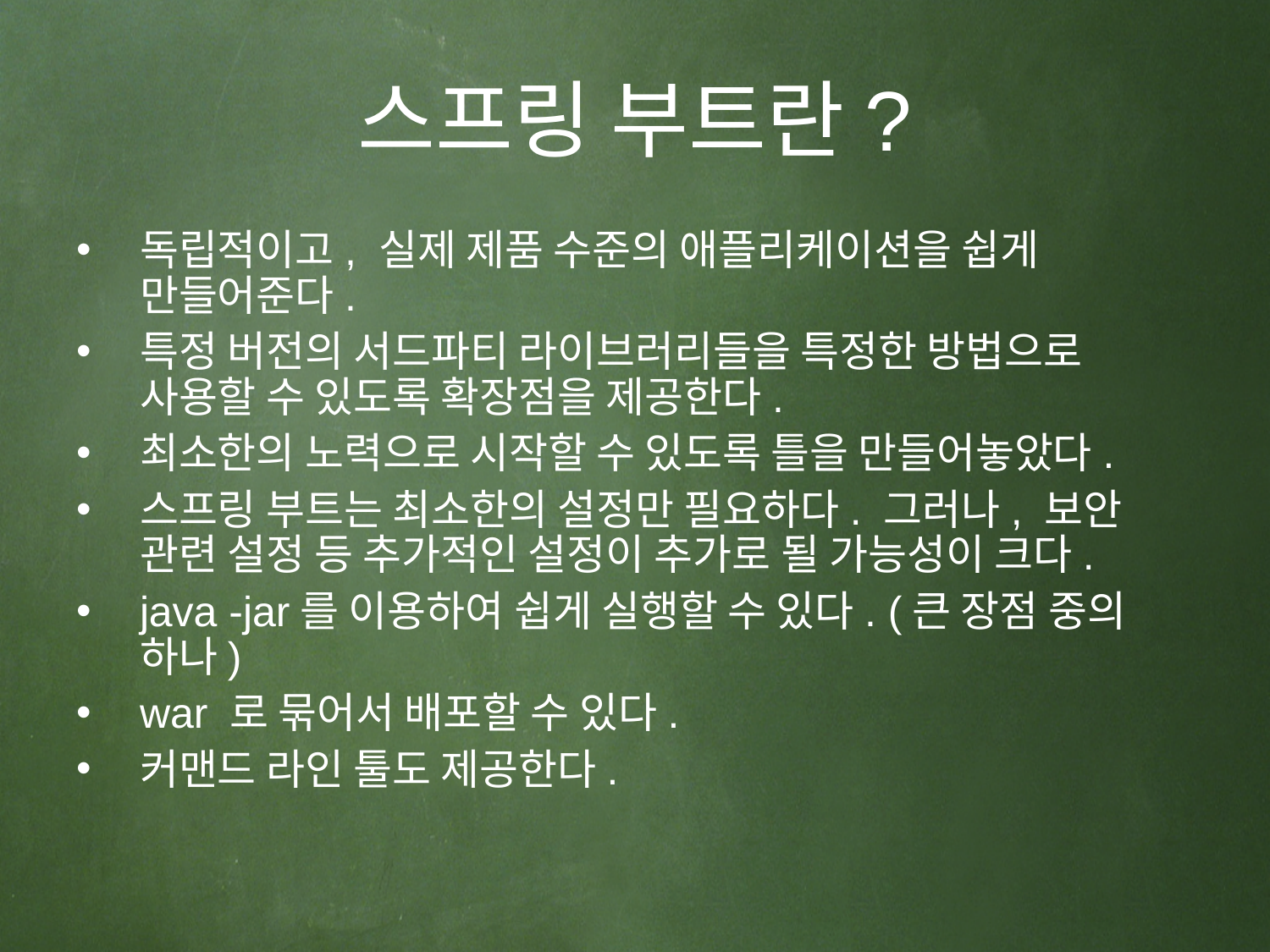

# 스프링 부트란?
독립적이고, 실제 제품 수준의 애플리케이션을 쉽게 만들어준다.
특정 버전의 서드파티 라이브러리들을 특정한 방법으로 사용할 수 있도록 확장점을 제공한다.
최소한의 노력으로 시작할 수 있도록 틀을 만들어놓았다.
스프링 부트는 최소한의 설정만 필요하다. 그러나, 보안 관련 설정 등 추가적인 설정이 추가로 될 가능성이 크다.
java -jar를 이용하여 쉽게 실행할 수 있다. (큰 장점 중의 하나)
war 로 묶어서 배포할 수 있다.
커맨드 라인 툴도 제공한다.